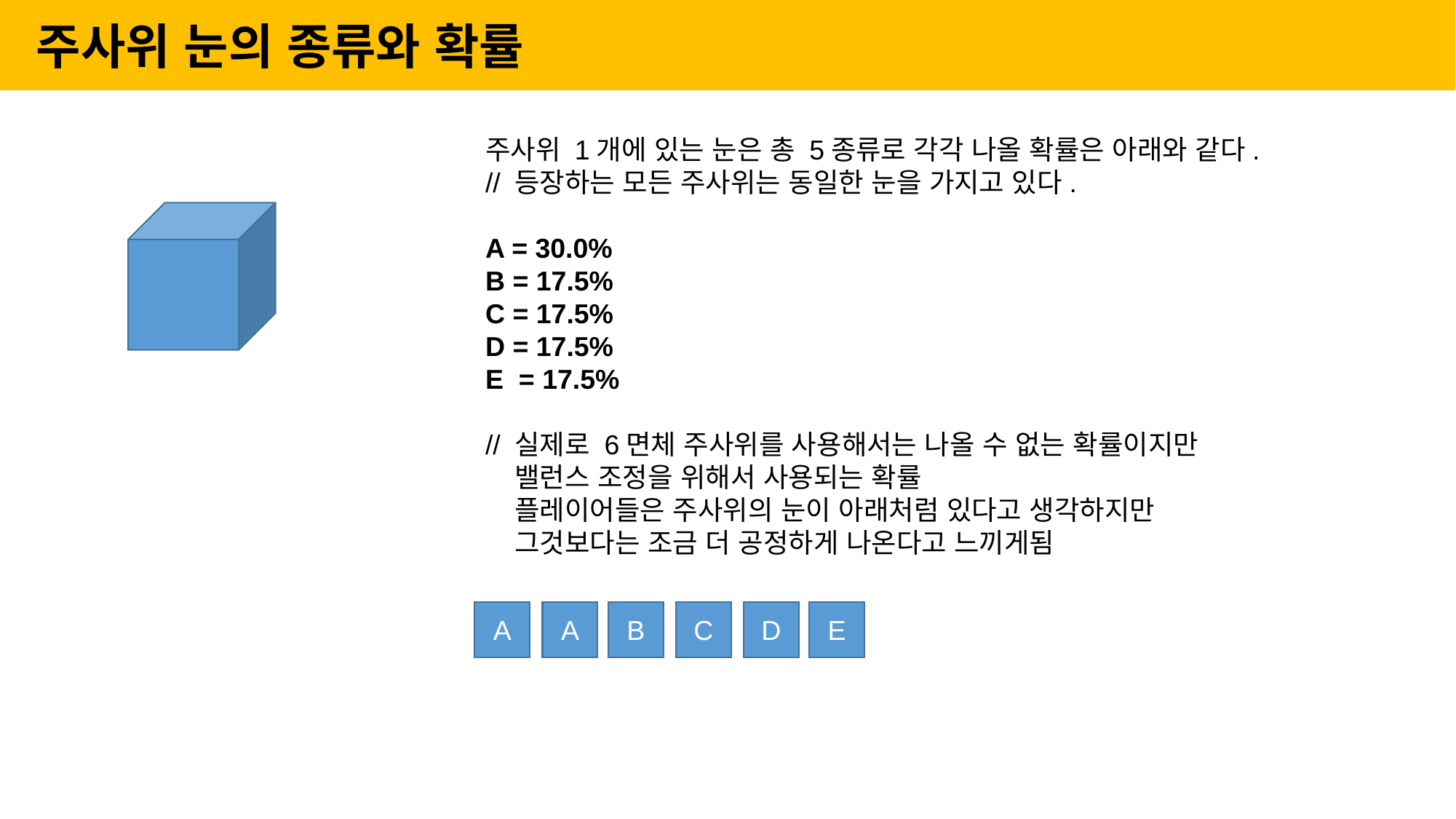

주사위 눈의 종류와 확률
주사위 1개에 있는 눈은 총 5종류로 각각 나올 확률은 아래와 같다.
// 등장하는 모든 주사위는 동일한 눈을 가지고 있다.

A = 30.0%
B = 17.5%
C = 17.5%
D = 17.5%
E  = 17.5%

// 실제로 6면체 주사위를 사용해서는 나올 수 없는 확률이지만
   밸런스 조정을 위해서 사용되는 확률
   플레이어들은 주사위의 눈이 아래처럼 있다고 생각하지만
   그것보다는 조금 더 공정하게 나온다고 느끼게됨

A
A
B
C
D
E